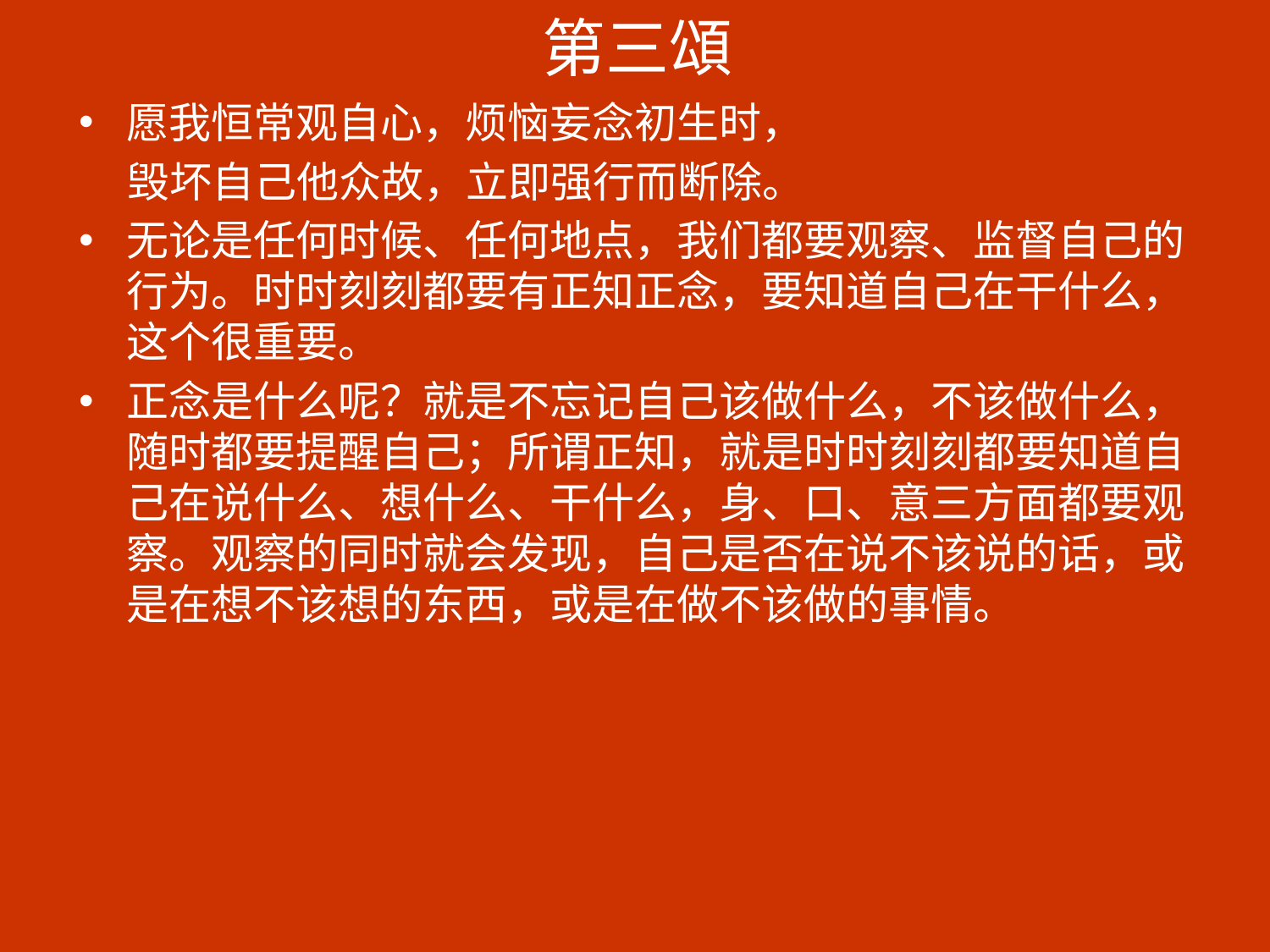

# 第三頌
愿我恒常观自心，烦恼妄念初生时，
    毁坏自己他众故，立即强行而断除。
无论是任何时候、任何地点，我们都要观察、监督自己的行为。时时刻刻都要有正知正念，要知道自己在干什么，这个很重要。
正念是什么呢？就是不忘记自己该做什么，不该做什么，随时都要提醒自己；所谓正知，就是时时刻刻都要知道自己在说什么、想什么、干什么，身、口、意三方面都要观察。观察的同时就会发现，自己是否在说不该说的话，或是在想不该想的东西，或是在做不该做的事情。